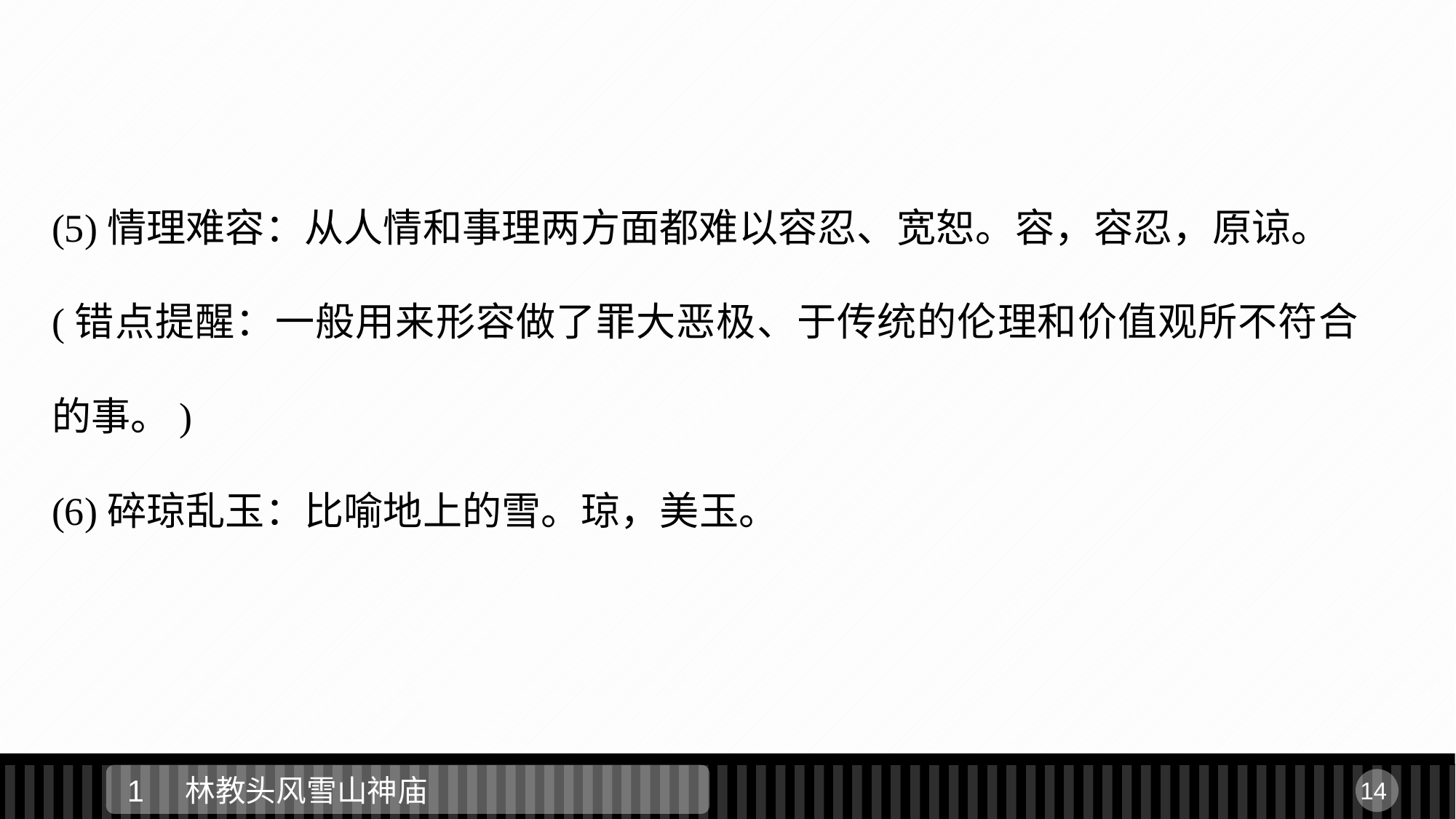

(5)情理难容：从人情和事理两方面都难以容忍、宽恕。容，容忍，原谅。
(错点提醒：一般用来形容做了罪大恶极、于传统的伦理和价值观所不符合的事。)
(6)碎琼乱玉：比喻地上的雪。琼，美玉。